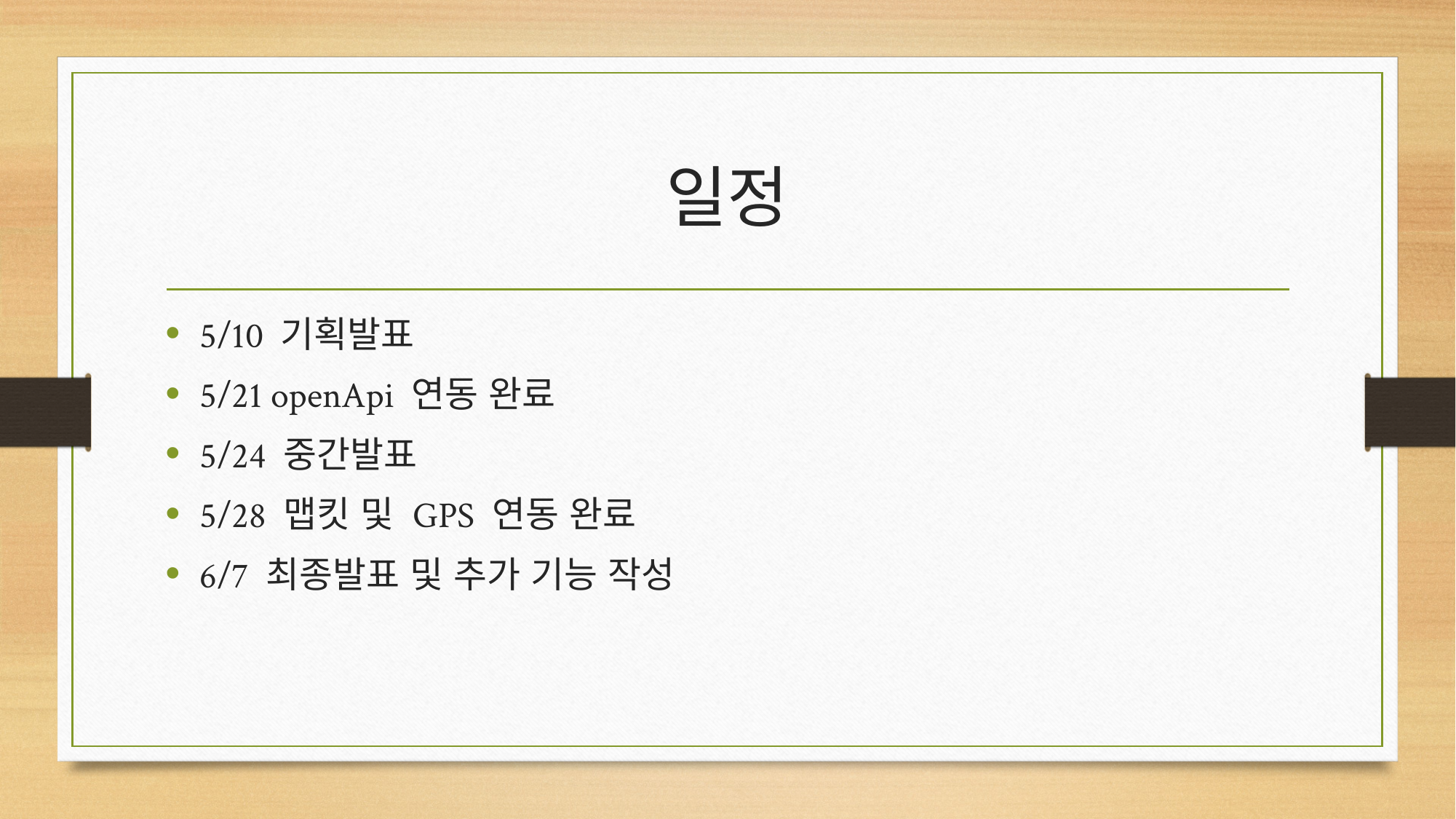

# 일정
5/10 기획발표
5/21 openApi 연동 완료
5/24 중간발표
5/28 맵킷 및 GPS 연동 완료
6/7 최종발표 및 추가 기능 작성